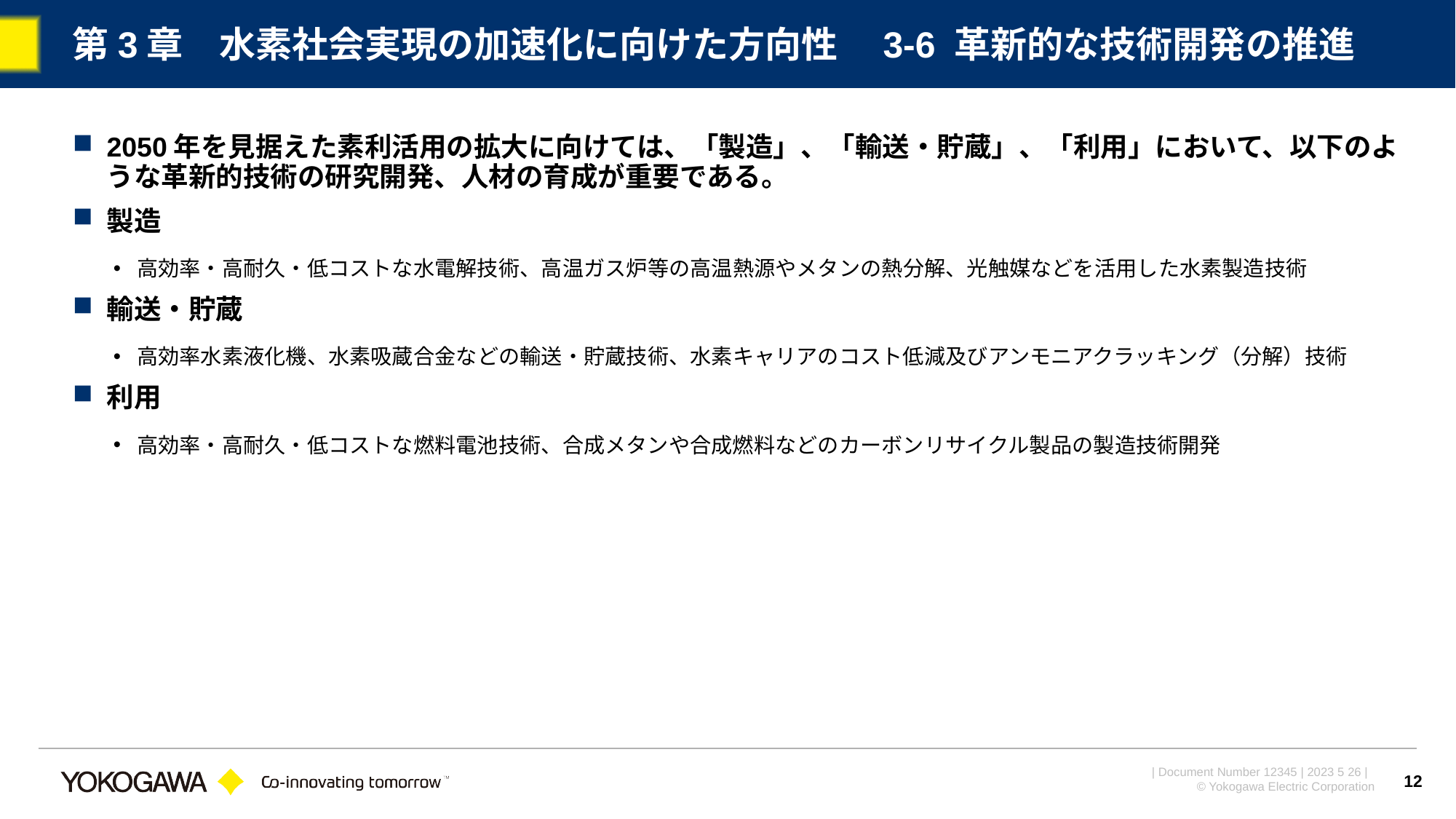

# 第3章　水素社会実現の加速化に向けた方向性　3-6 革新的な技術開発の推進
2050年を見据えた素利活用の拡大に向けては、「製造」、「輸送・貯蔵」、「利用」において、以下のような革新的技術の研究開発、人材の育成が重要である。
製造
高効率・高耐久・低コストな水電解技術、高温ガス炉等の高温熱源やメタンの熱分解、光触媒などを活用した水素製造技術
輸送・貯蔵
高効率水素液化機、水素吸蔵合金などの輸送・貯蔵技術、水素キャリアのコスト低減及びアンモニアクラッキング（分解）技術
利用
高効率・高耐久・低コストな燃料電池技術、合成メタンや合成燃料などのカーボンリサイクル製品の製造技術開発
12